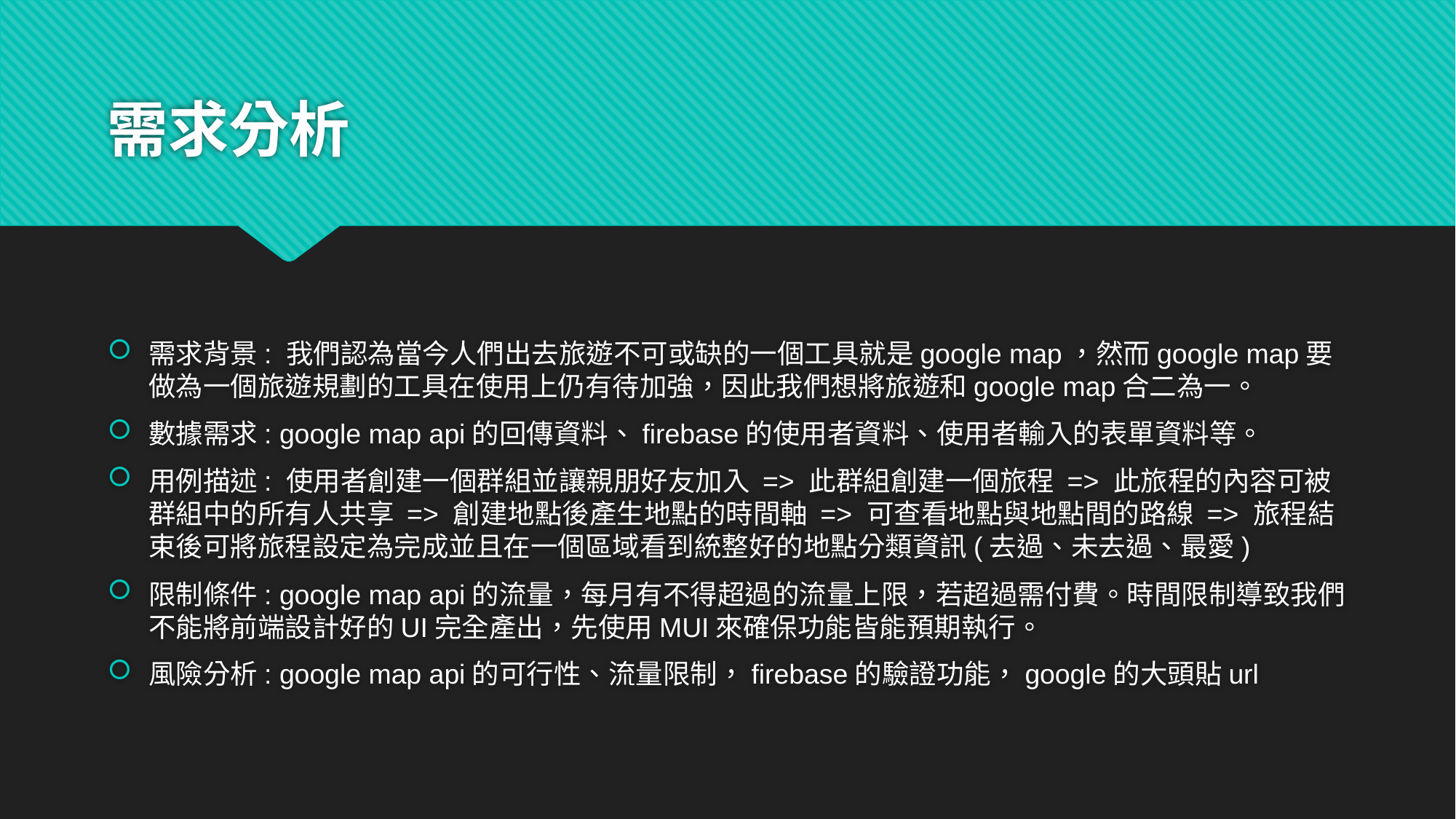

# 需求分析
需求背景: 我們認為當今人們出去旅遊不可或缺的一個工具就是google map，然而google map要做為一個旅遊規劃的工具在使用上仍有待加強，因此我們想將旅遊和google map合二為一。
數據需求: google map api的回傳資料、firebase的使用者資料、使用者輸入的表單資料等。
用例描述: 使用者創建一個群組並讓親朋好友加入 => 此群組創建一個旅程 => 此旅程的內容可被群組中的所有人共享 => 創建地點後產生地點的時間軸 => 可查看地點與地點間的路線 => 旅程結束後可將旅程設定為完成並且在一個區域看到統整好的地點分類資訊(去過、未去過、最愛)
限制條件: google map api的流量，每月有不得超過的流量上限，若超過需付費。時間限制導致我們不能將前端設計好的UI完全產出，先使用MUI來確保功能皆能預期執行。
風險分析: google map api的可行性、流量限制，firebase的驗證功能，google的大頭貼url